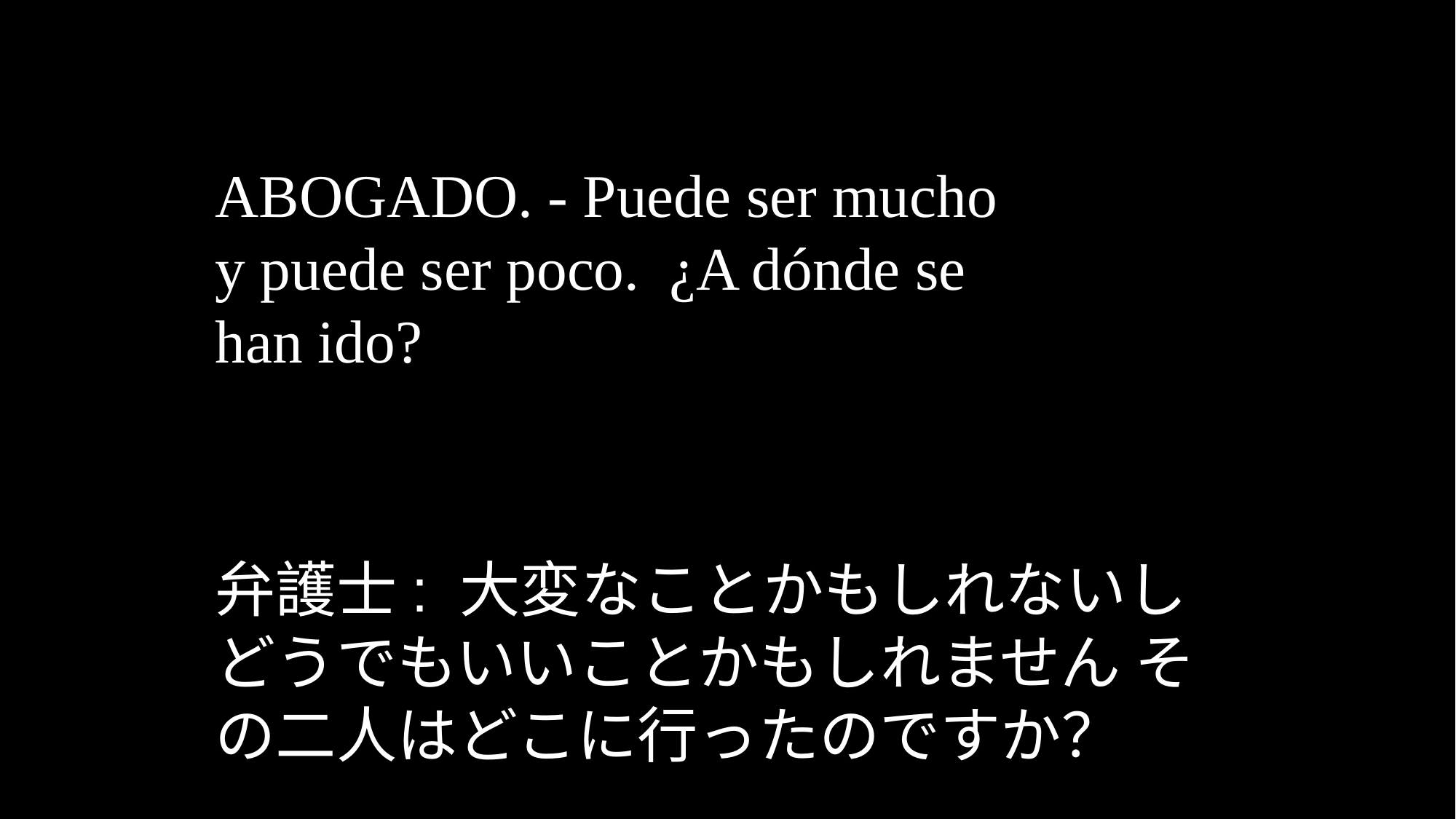

ABOGADO. - Puede ser mucho y puede ser poco.  ¿A dónde se han ido?

弁護士: 大変なことかもしれないし どうでもいいことかもしれません その二人はどこに行ったのですか？